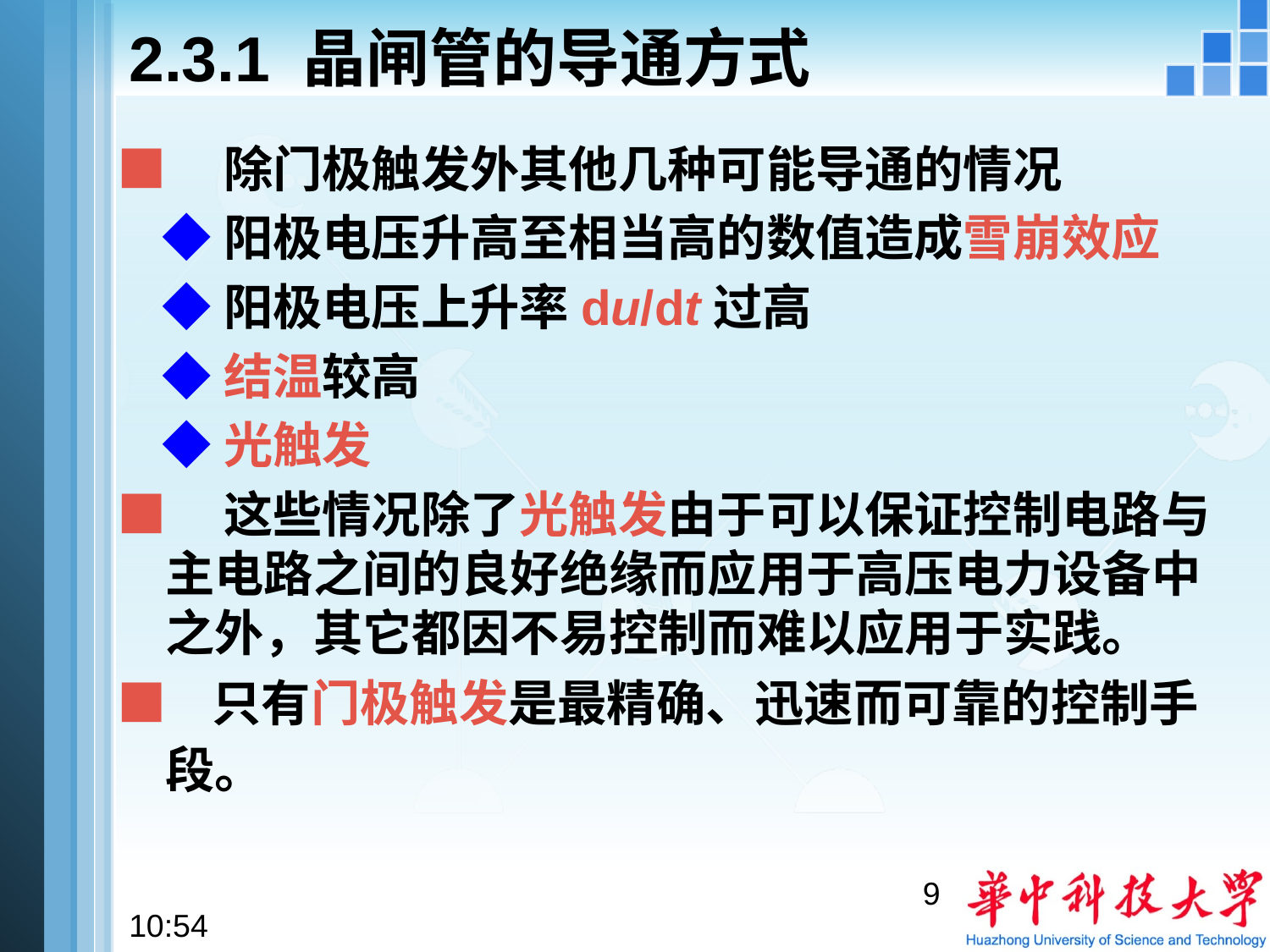

# 2.3.1 晶闸管的导通方式
■    除门极触发外其他几种可能导通的情况
    ◆阳极电压升高至相当高的数值造成雪崩效应
    ◆阳极电压上升率du/dt过高
    ◆结温较高
    ◆光触发
■    这些情况除了光触发由于可以保证控制电路与主电路之间的良好绝缘而应用于高压电力设备中之外，其它都因不易控制而难以应用于实践。
■   只有门极触发是最精确、迅速而可靠的控制手段。

9
10:54